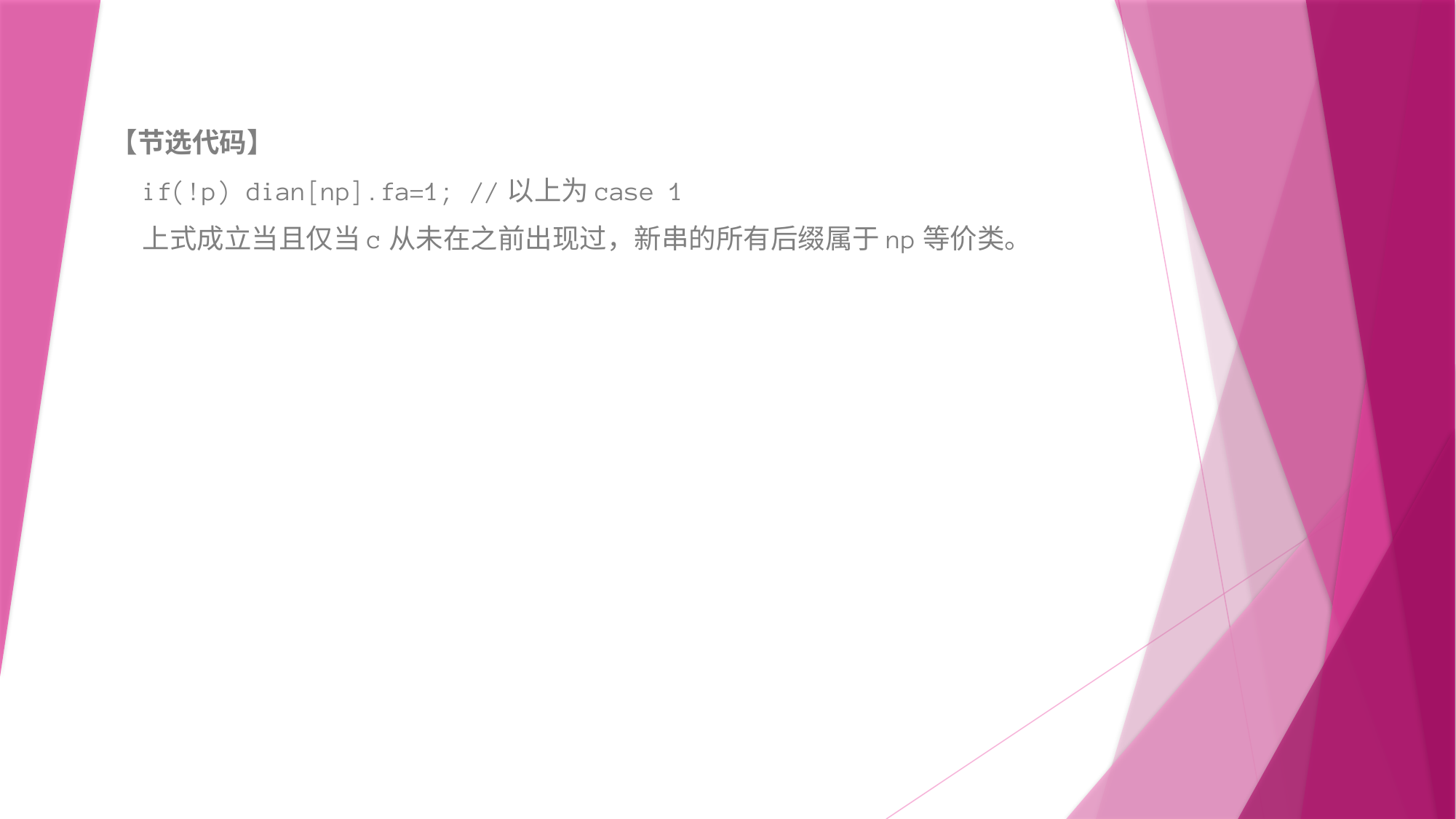

#
【节选代码】
if(!p) dian[np].fa=1; //以上为case 1
上式成立当且仅当c从未在之前出现过，新串的所有后缀属于np等价类。